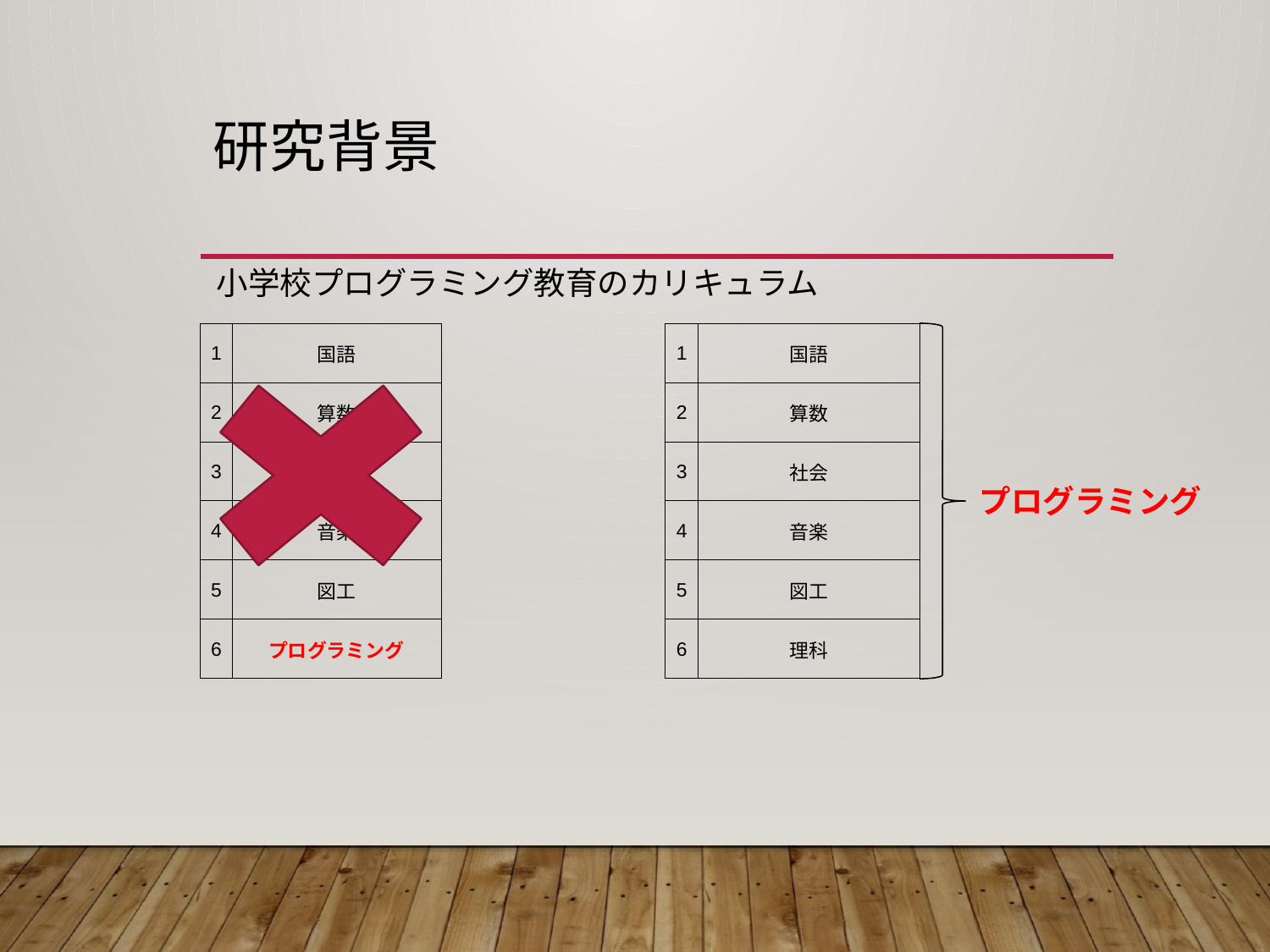

# 研究背景
小学校プログラミング教育のカリキュラム
| 1 | 国語 |
| --- | --- |
| 2 | 算数 |
| 3 | 社会 |
| 4 | 音楽 |
| 5 | 図工 |
| 6 | プログラミング |
| 1 | 国語 |
| --- | --- |
| 2 | 算数 |
| 3 | 社会 |
| 4 | 音楽 |
| 5 | 図工 |
| 6 | 理科 |

プログラミング